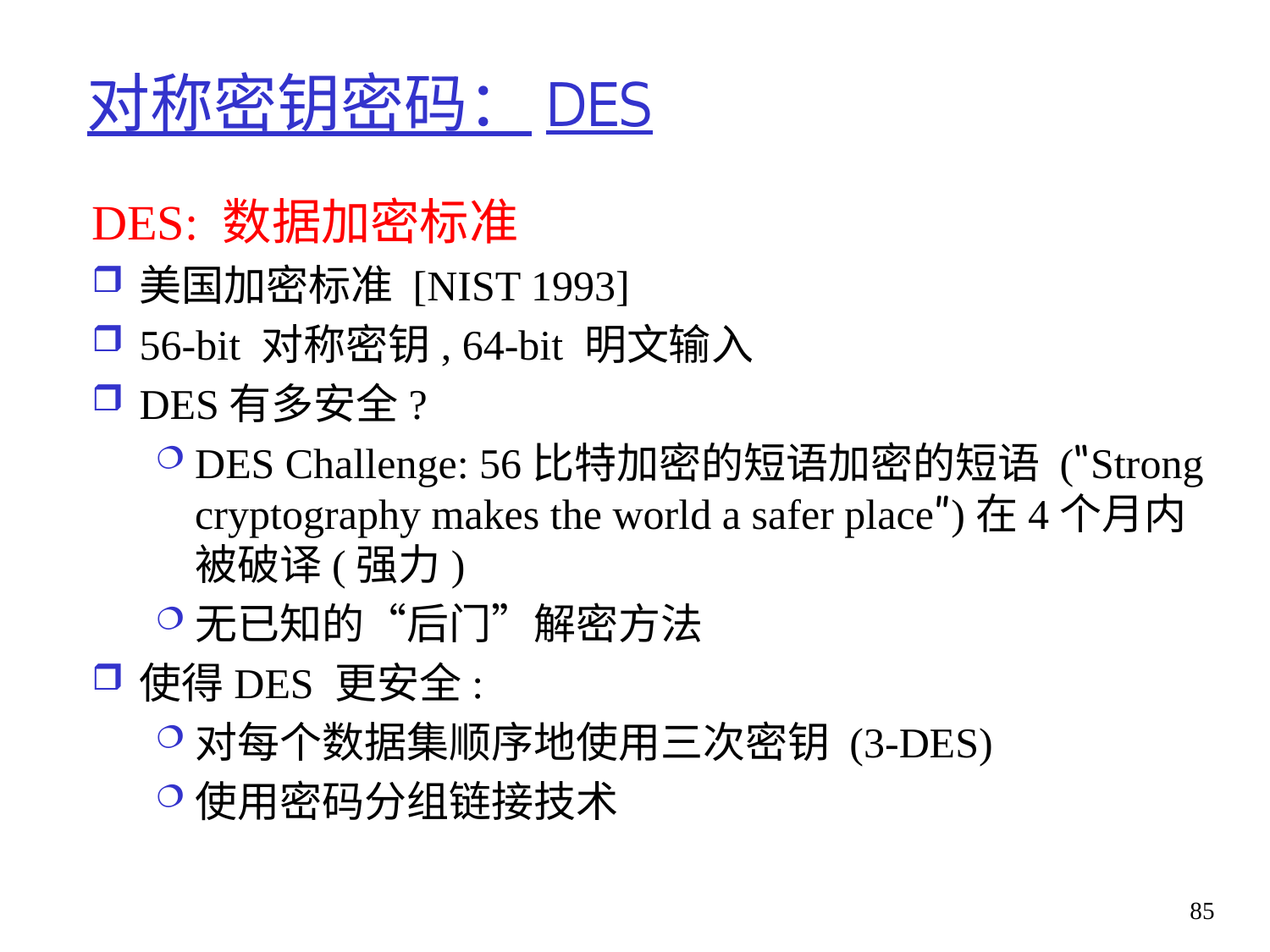

# 对称密钥密码：DES
DES: 数据加密标准
美国加密标准 [NIST 1993]
56-bit 对称密钥, 64-bit 明文输入
DES有多安全?
DES Challenge: 56比特加密的短语加密的短语 (“Strong cryptography makes the world a safer place”)在4个月内被破译(强力)
无已知的“后门”解密方法
使得DES 更安全:
对每个数据集顺序地使用三次密钥 (3-DES)
使用密码分组链接技术
85